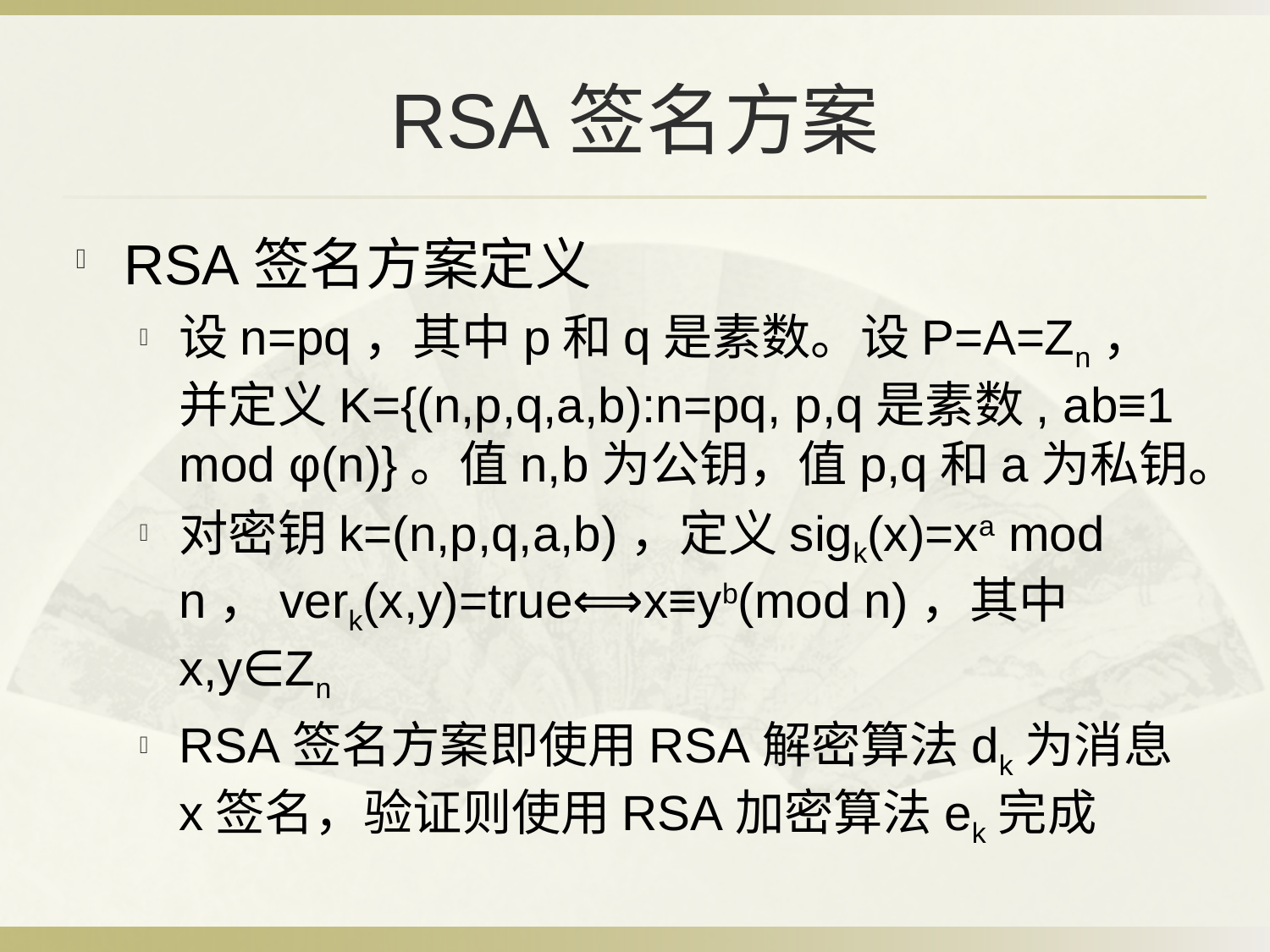

# RSA签名方案
RSA签名方案定义
设n=pq，其中p和q是素数。设P=A=Zn，并定义K={(n,p,q,a,b):n=pq, p,q是素数, ab≡1 mod φ(n)}。值n,b为公钥，值p,q和a为私钥。
对密钥k=(n,p,q,a,b)，定义sigk(x)=xa mod n，verk(x,y)=true⟺x≡yb(mod n)，其中x,y∈Zn
RSA签名方案即使用RSA解密算法dk为消息x签名，验证则使用RSA加密算法ek完成